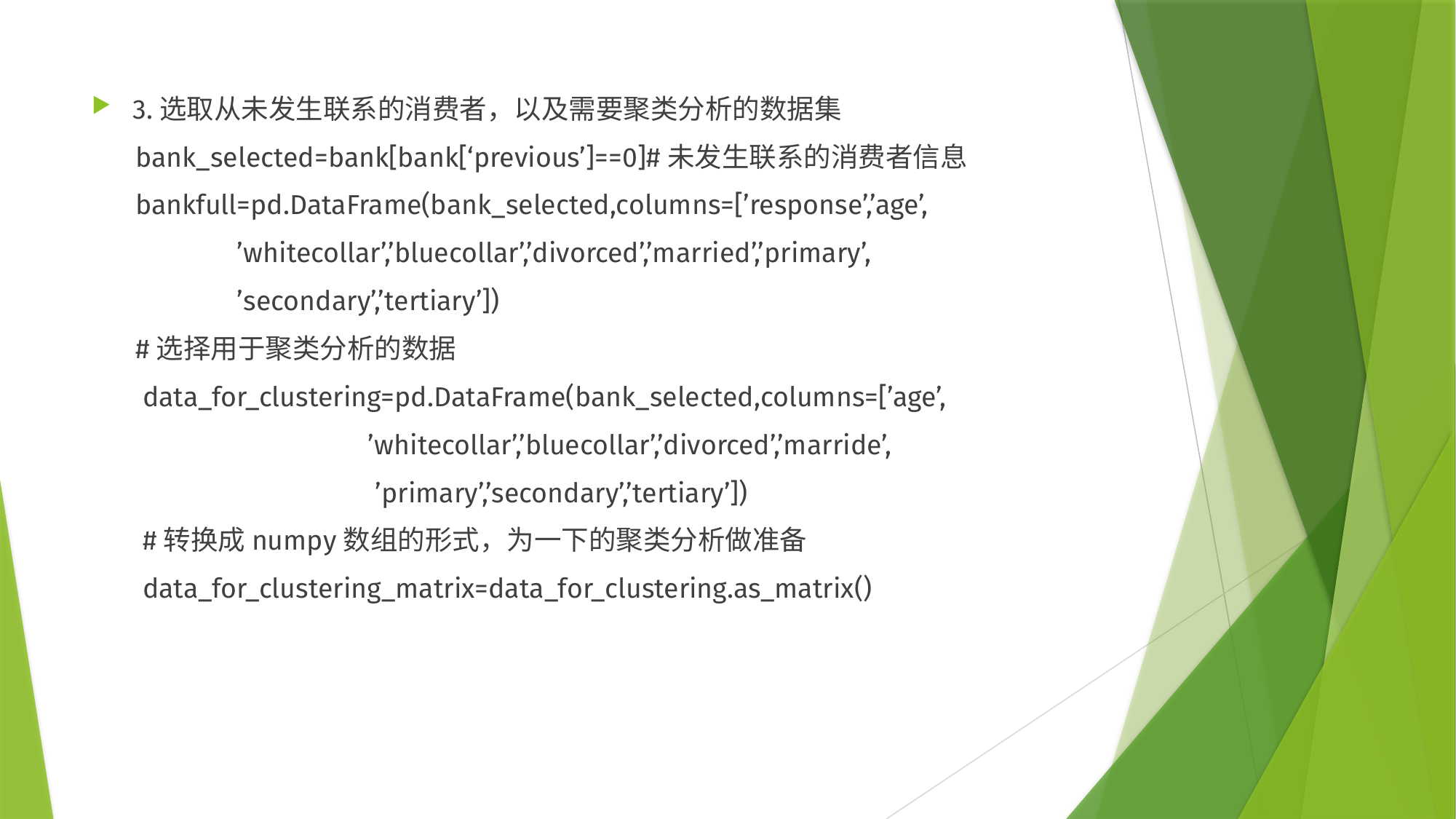

3.选取从未发生联系的消费者，以及需要聚类分析的数据集
      bank_selected=bank[bank[‘previous’]==0]#未发生联系的消费者信息
      bankfull=pd.DataFrame(bank_selected,columns=[’response’,’age’,
                    ’whitecollar’,’bluecollar’,’divorced’,’married’,’primary’,
                    ’secondary’,’tertiary’])
      #选择用于聚类分析的数据
       data_for_clustering=pd.DataFrame(bank_selected,columns=[’age’,
                                      ’whitecollar’,’bluecollar’,’divorced’,’marride’,
                                       ’primary’,’secondary’,’tertiary’])
       #转换成numpy数组的形式，为一下的聚类分析做准备
       data_for_clustering_matrix=data_for_clustering.as_matrix()